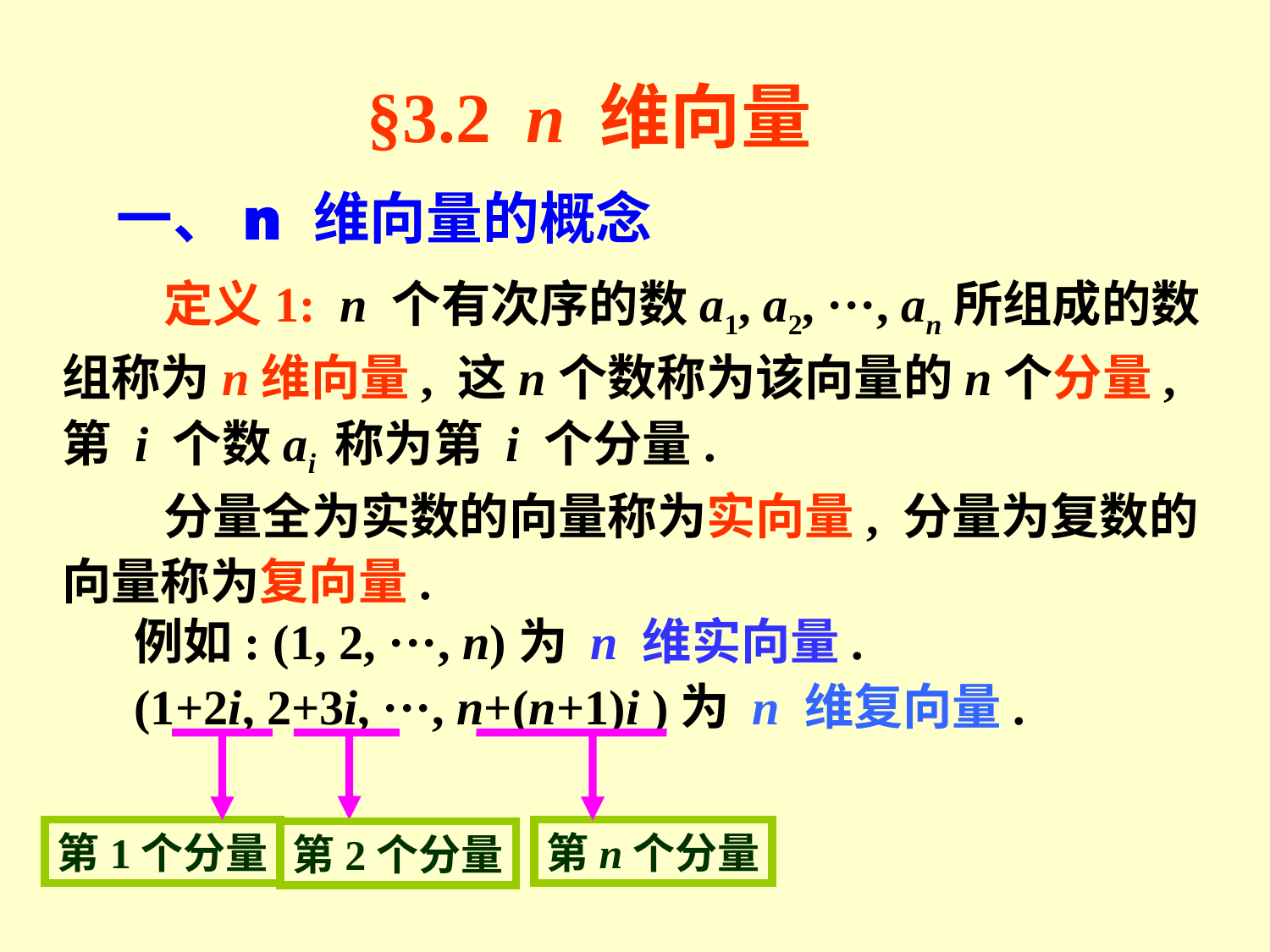

§3.2  n 维向量
一、n 维向量的概念
        定义1:  n 个有次序的数a1, a2, ···, an所组成的数组称为n维向量, 这n个数称为该向量的n个分量, 第 i 个数ai 称为第 i 个分量.
        分量全为实数的向量称为实向量, 分量为复数的向量称为复向量.
例如: (1, 2, ···, n)为 n 维实向量.
(1+2i, 2+3i, ···, n+(n+1)i )为 n 维复向量.

第1个分量

第2个分量

第n个分量